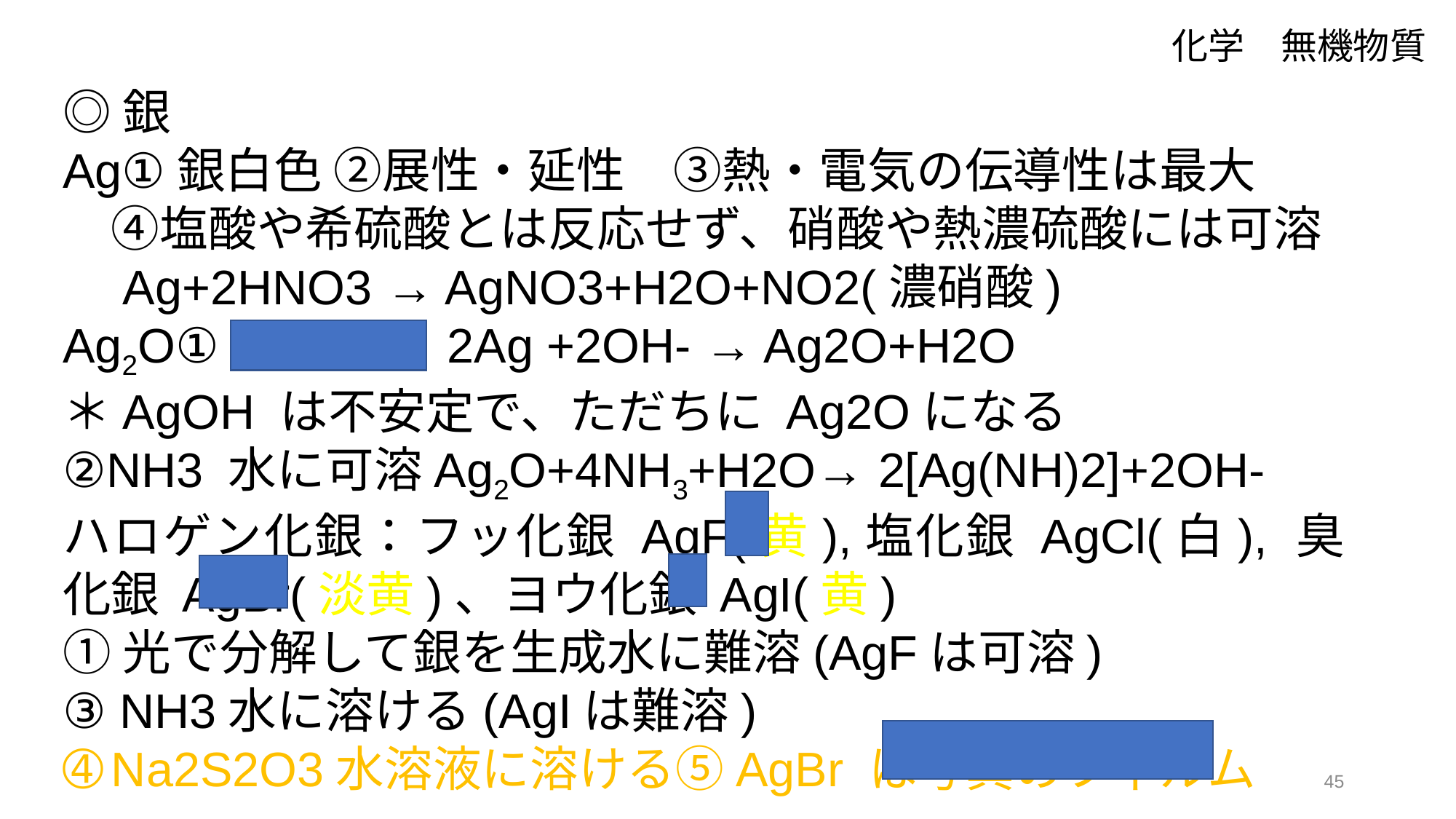

化学　無機物質
◎銀
Ag①銀白色 ②展性・延性　③熱・電気の伝導性は最大
　➃塩酸や希硫酸とは反応せず、硝酸や熱濃硫酸には可溶
　Ag+2HNO3 → AgNO3+H2O+NO2(濃硝酸)
Ag2O①褐色沈殿 2Ag +2OH- → Ag2O+H2O
＊AgOH は不安定で、ただちに Ag2Oになる
②NH3 水に可溶Ag2O+4NH3+H2O→ 2[Ag(NH)2]+2OH-
ハロゲン化銀：フッ化銀 AgF(黄),塩化銀 AgCl(白), 臭化銀 AgBr(淡黄)、ヨウ化銀 AgI(黄)
①光で分解して銀を生成水に難溶(AgFは可溶)
③ NH3水に溶ける(AgIは難溶)
➃Na2S2O3水溶液に溶ける⑤AgBr は写真のフィルム

45